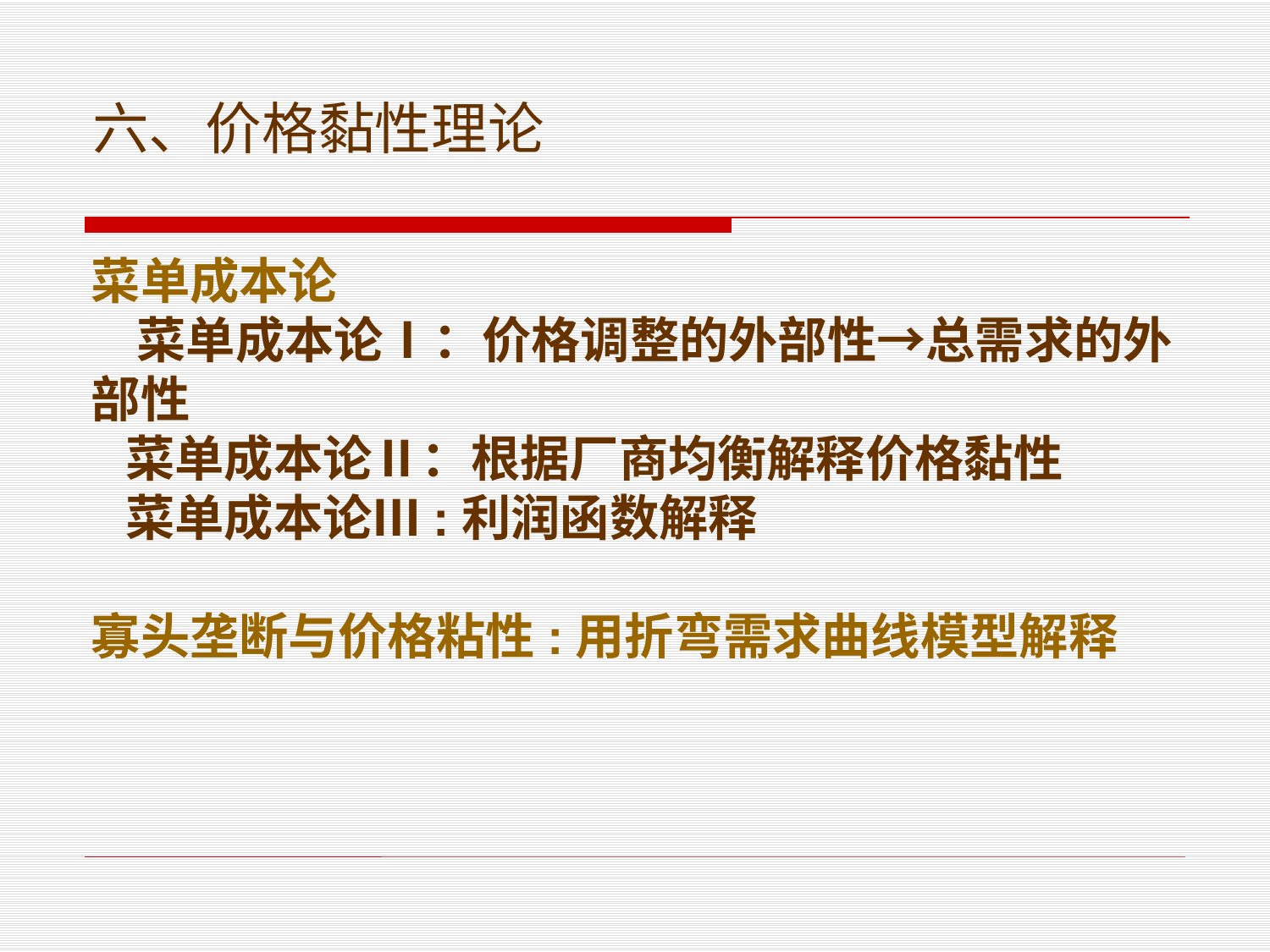

六、价格黏性理论
菜单成本论
   菜单成本论Ⅰ：价格调整的外部性→总需求的外部性
  菜单成本论Ⅱ：根据厂商均衡解释价格黏性
  菜单成本论Ⅲ:利润函数解释

寡头垄断与价格粘性:用折弯需求曲线模型解释